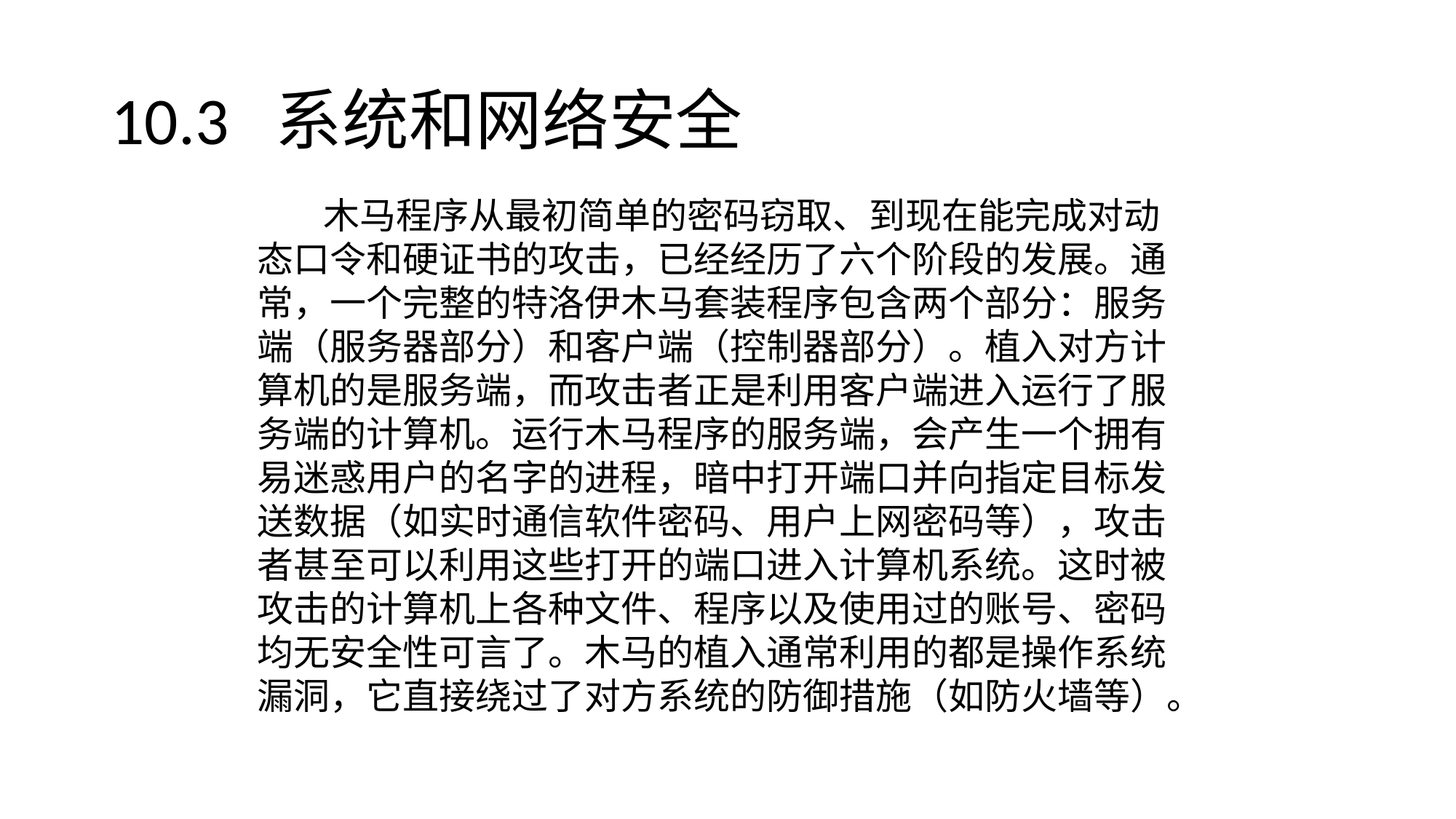

10.3  系统和网络安全
       木马程序从最初简单的密码窃取、到现在能完成对动态口令和硬证书的攻击，已经经历了六个阶段的发展。通常，一个完整的特洛伊木马套装程序包含两个部分：服务端（服务器部分）和客户端（控制器部分）。植入对方计算机的是服务端，而攻击者正是利用客户端进入运行了服务端的计算机。运行木马程序的服务端，会产生一个拥有易迷惑用户的名字的进程，暗中打开端口并向指定目标发送数据（如实时通信软件密码、用户上网密码等），攻击者甚至可以利用这些打开的端口进入计算机系统。这时被攻击的计算机上各种文件、程序以及使用过的账号、密码均无安全性可言了。木马的植入通常利用的都是操作系统漏洞，它直接绕过了对方系统的防御措施（如防火墙等）。
3